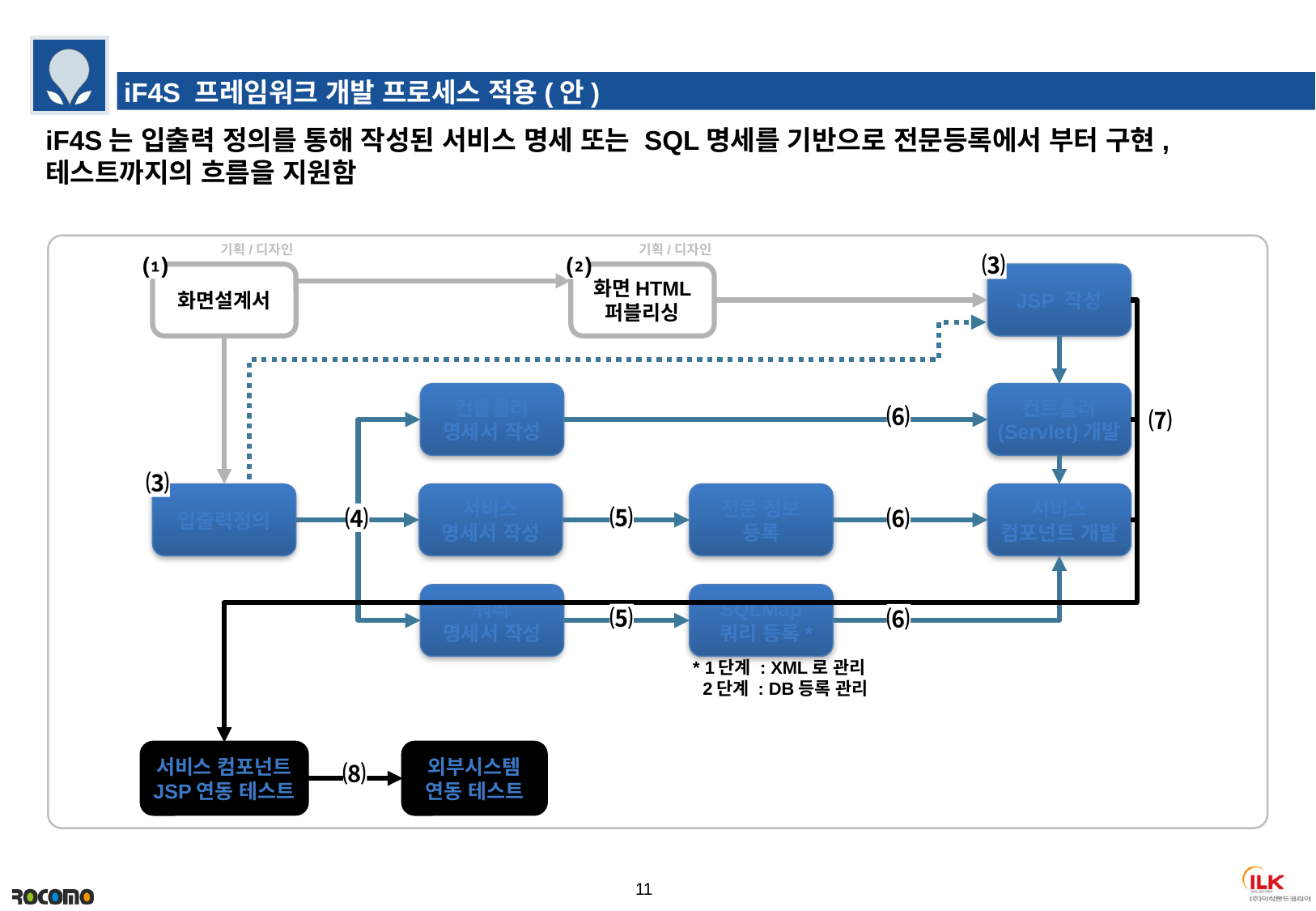

iF4S 프레임워크 개발 프로세스 적용(안)
# iF4S는 입출력 정의를 통해 작성된 서비스 명세 또는 SQL명세를 기반으로 전문등록에서 부터 구현, 테스트까지의 흐름을 지원함

기획/디자인
기획/디자인
⑴
⑵
⑶
화면설계서
화면HTML
퍼블리싱
JSP 작성

컨틀롤러
명세서 작성
컨트롤러
(Servlet)개발
⑹
⑺
⑶
입출력정의
서비스
명세서 작성
전문 정보
등록
서비스
컴포넌트 개발
⑸
⑷
⑹
쿼리
명세서 작성
SQLMap
 쿼리 등록*
⑸
⑹
* 1단계 : XML로 관리
  2단계 : DB등록 관리
서비스 컴포넌트
JSP연동 테스트
외부시스템
연동 테스트
⑻